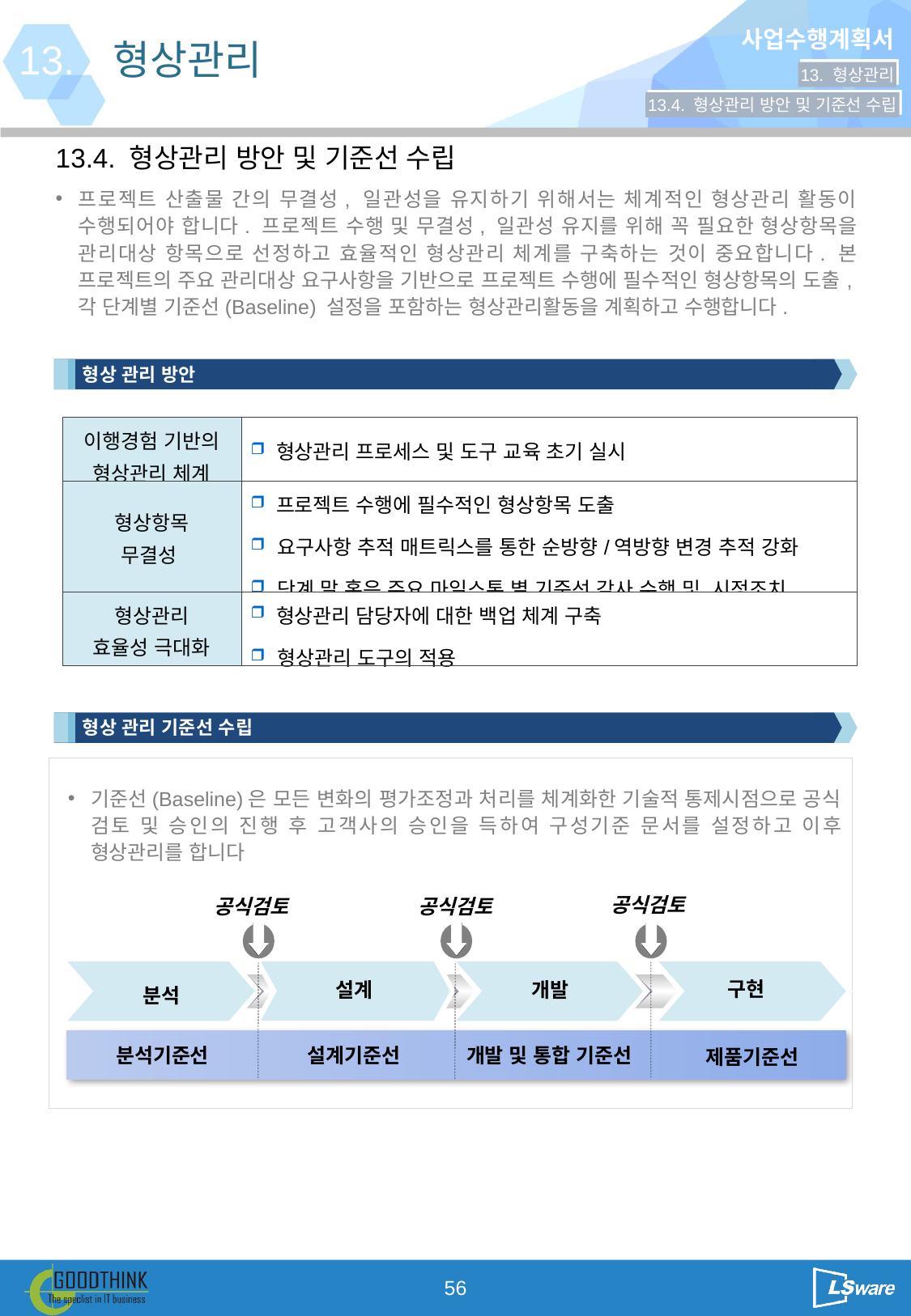

13.
형상관리
13. 형상관리
13.4. 형상관리 방안 및 기준선 수립
13.4. 형상관리 방안 및 기준선 수립
프로젝트 산출물 간의 무결성, 일관성을 유지하기 위해서는 체계적인 형상관리 활동이 수행되어야 합니다. 프로젝트 수행 및 무결성, 일관성 유지를 위해 꼭 필요한 형상항목을 관리대상 항목으로 선정하고 효율적인 형상관리 체계를 구축하는 것이 중요합니다. 본 프로젝트의 주요 관리대상 요구사항을 기반으로 프로젝트 수행에 필수적인 형상항목의 도출,각 단계별 기준선(Baseline) 설정을 포함하는 형상관리활동을 계획하고 수행합니다.

형상 관리 방안
| 이행경험 기반의 형상관리 체계 | 형상관리 프로세스 및 도구 교육 초기 실시 |
| --- | --- |
| 형상항목 무결성 | 프로젝트 수행에 필수적인 형상항목 도출 요구사항 추적 매트릭스를 통한 순방향/역방향 변경 추적 강화 단계 말 혹은 주요 마일스톤 별 기준선 감사 수행 및 시정조치 |
| 형상관리 효율성 극대화 | 형상관리 담당자에 대한 백업 체계 구축 형상관리 도구의 적용 |

형상 관리 기준선 수립

기준선(Baseline)은 모든 변화의 평가조정과 처리를 체계화한 기술적 통제시점으로 공식 검토 및 승인의 진행 후 고객사의 승인을 득하여 구성기준 문서를 설정하고 이후 형상관리를 합니다
공식검토
공식검토
공식검토

구현
설계
개발

분석

분석기준선
설계기준선
개발 및 통합 기준선
제품기준선